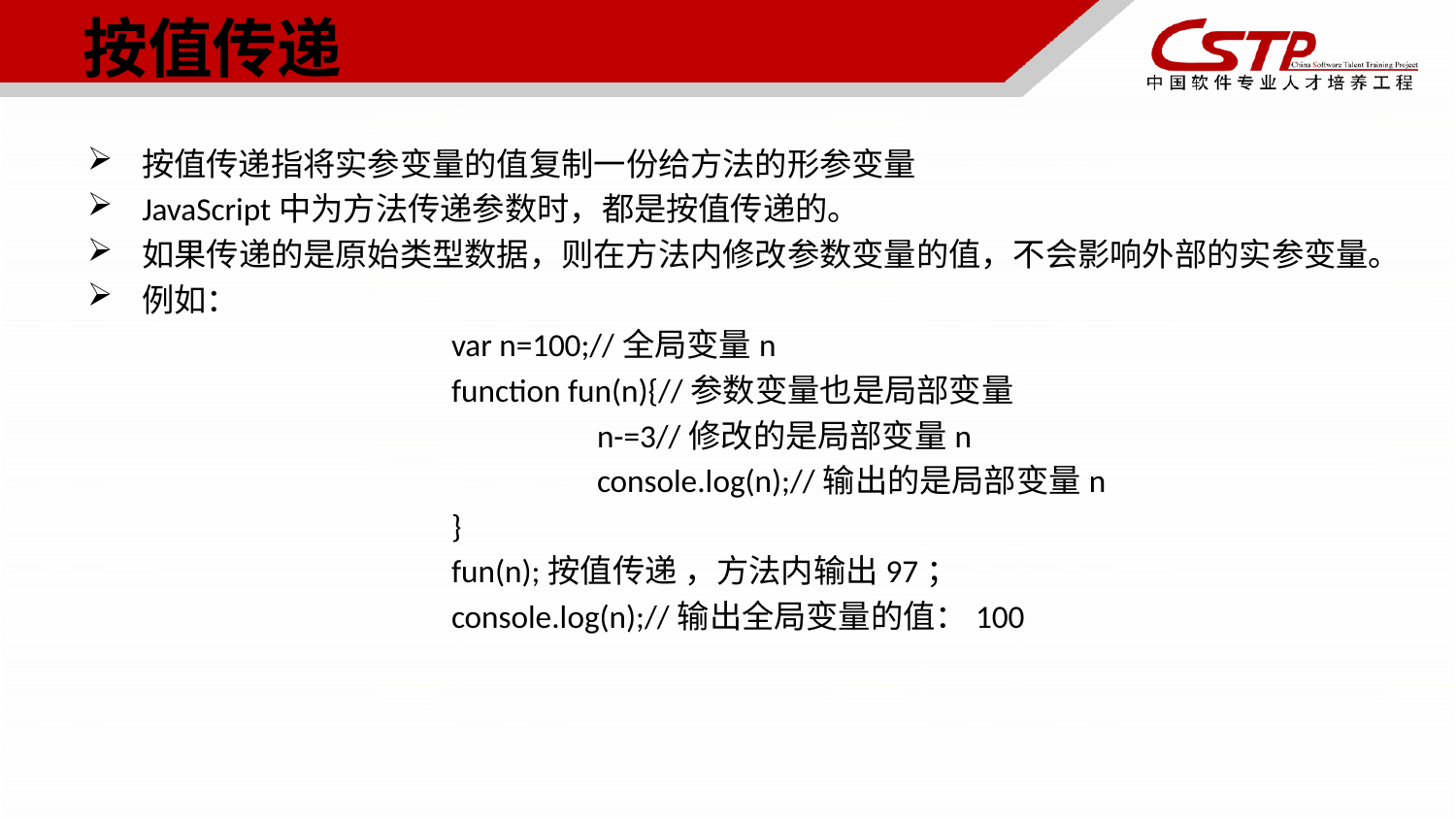

# 按值传递
按值传递指将实参变量的值复制一份给方法的形参变量
JavaScript中为方法传递参数时，都是按值传递的。
如果传递的是原始类型数据，则在方法内修改参数变量的值，不会影响外部的实参变量。
例如：
		var n=100;//全局变量n
		function fun(n){//参数变量也是局部变量
			n-=3//修改的是局部变量n
			console.log(n);//输出的是局部变量n
		}
		fun(n);按值传递 ，方法内输出97；
		console.log(n);//输出全局变量的值：100